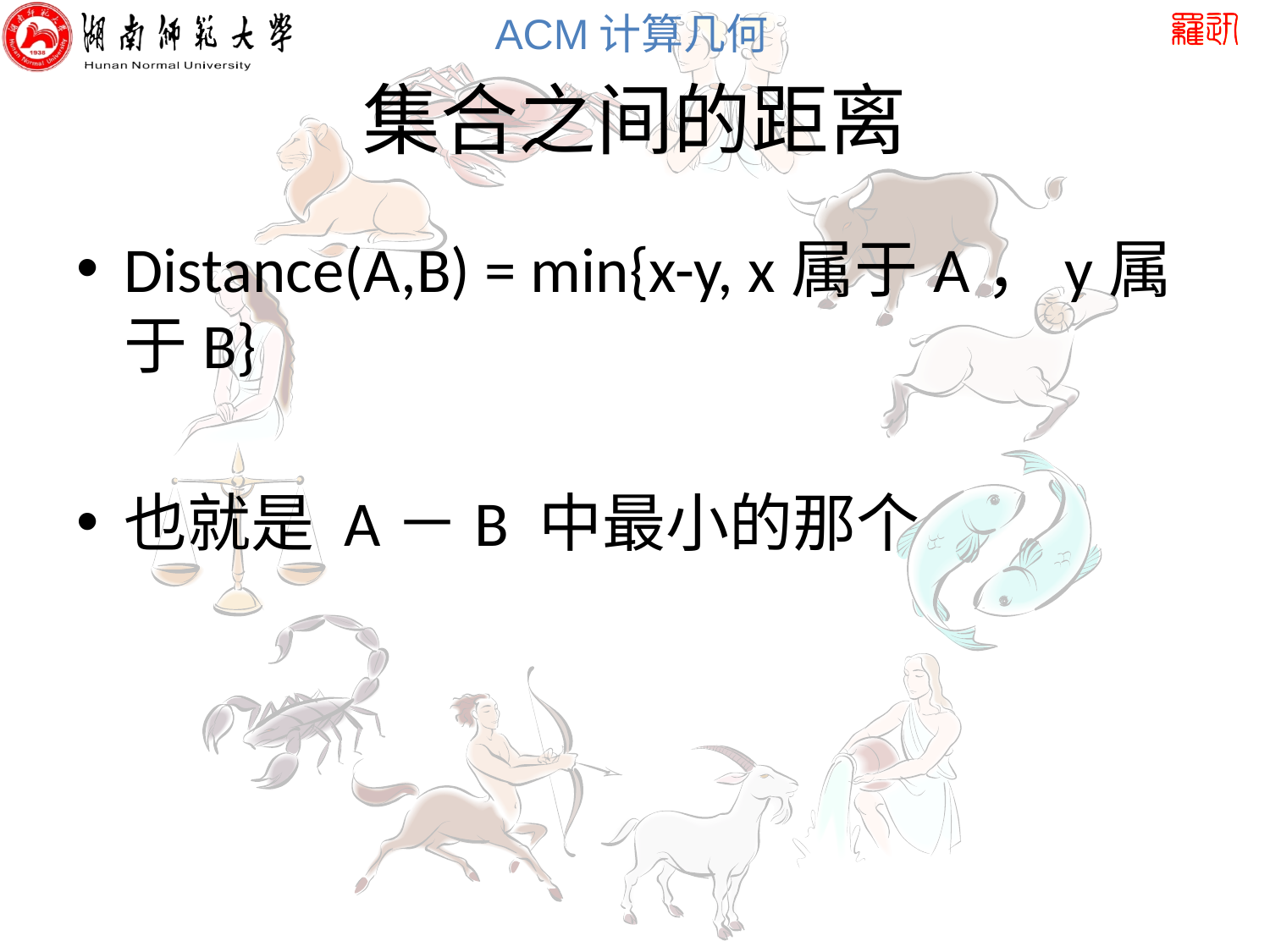

# 集合之间的距离
Distance(A,B) = min{x-y, x属于A，y属于B}

也就是 A－B 中最小的那个